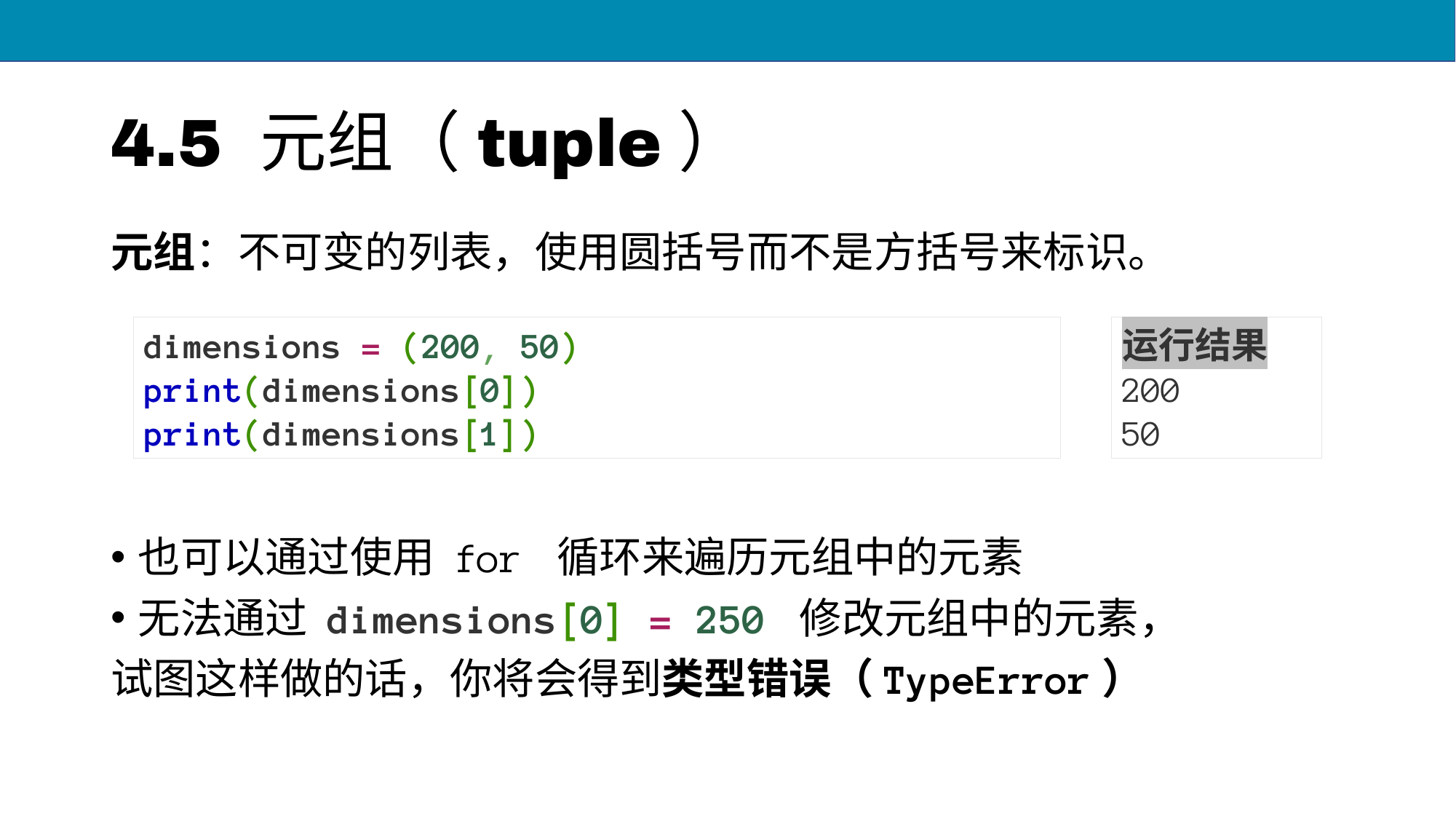

# 4.5 元组（tuple）
元组：不可变的列表，使用圆括号而不是方括号来标识。

也可以通过使用 for 循环来遍历元组中的元素
无法通过 dimensions[0] = 250 修改元组中的元素，
试图这样做的话，你将会得到类型错误（TypeError）
dimensions = (200, 50)
print(dimensions[0])
print(dimensions[1])
运行结果
200
50